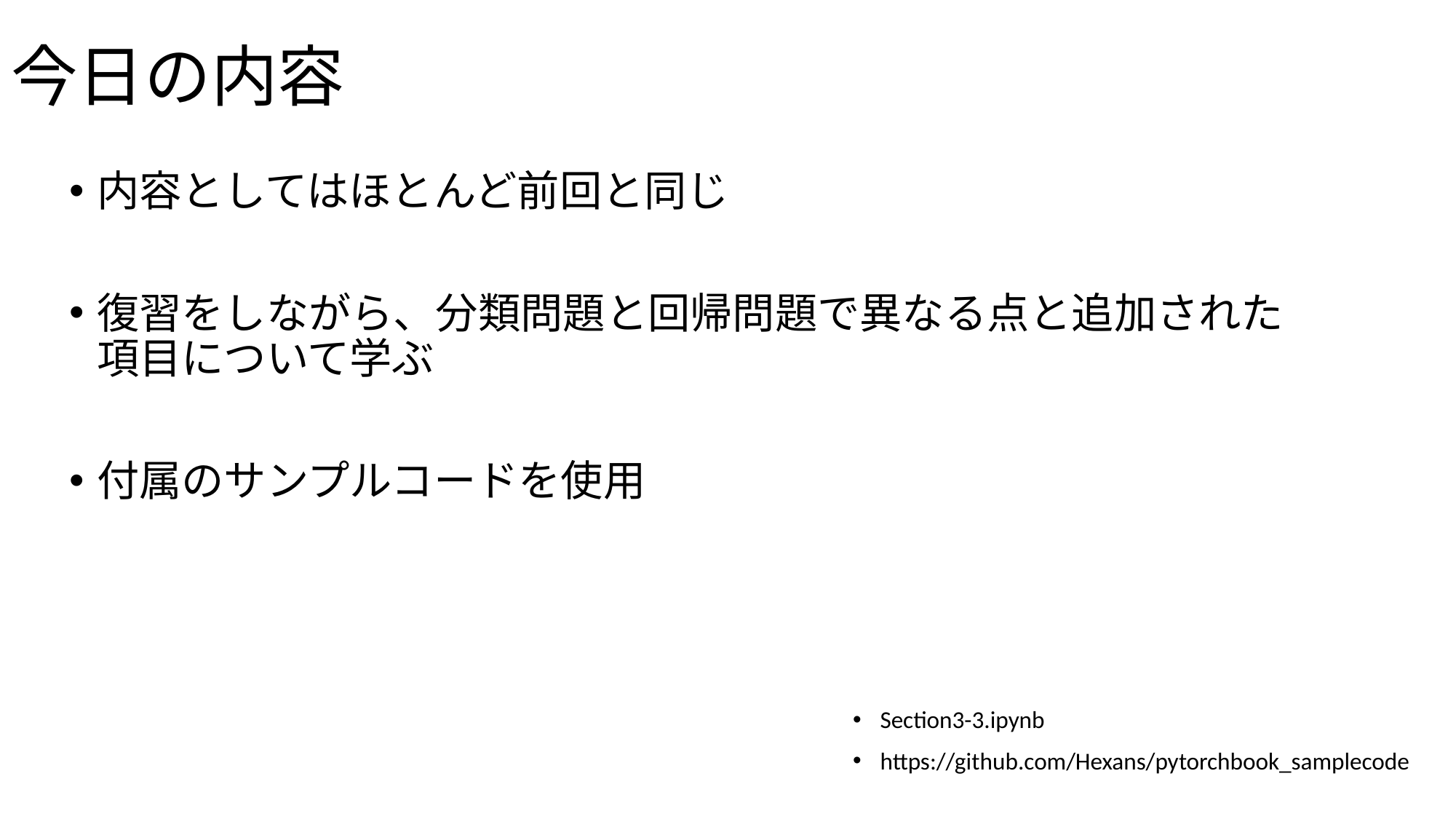

# 今日の内容
内容としてはほとんど前回と同じ

復習をしながら、分類問題と回帰問題で異なる点と追加された項目について学ぶ

付属のサンプルコードを使用
Section3-3.ipynb
https://github.com/Hexans/pytorchbook_samplecode